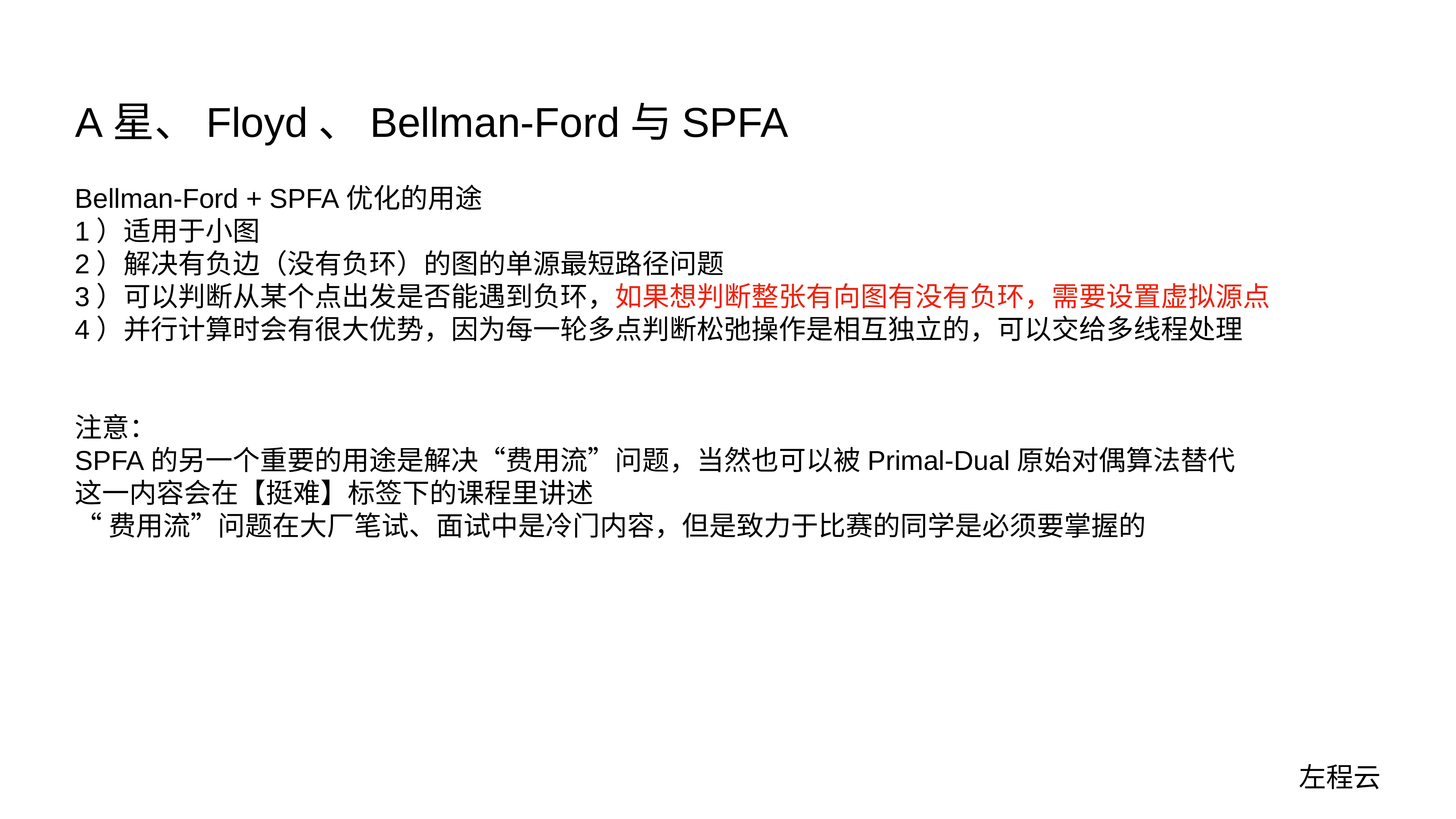

# A星、Floyd、Bellman-Ford与SPFA
Bellman-Ford + SPFA优化的用途
1）适用于小图
2）解决有负边（没有负环）的图的单源最短路径问题
3）可以判断从某个点出发是否能遇到负环，如果想判断整张有向图有没有负环，需要设置虚拟源点
4）并行计算时会有很大优势，因为每一轮多点判断松弛操作是相互独立的，可以交给多线程处理

注意：
SPFA的另一个重要的用途是解决“费用流”问题，当然也可以被Primal-Dual原始对偶算法替代
这一内容会在【挺难】标签下的课程里讲述
“费用流”问题在大厂笔试、面试中是冷门内容，但是致力于比赛的同学是必须要掌握的
左程云